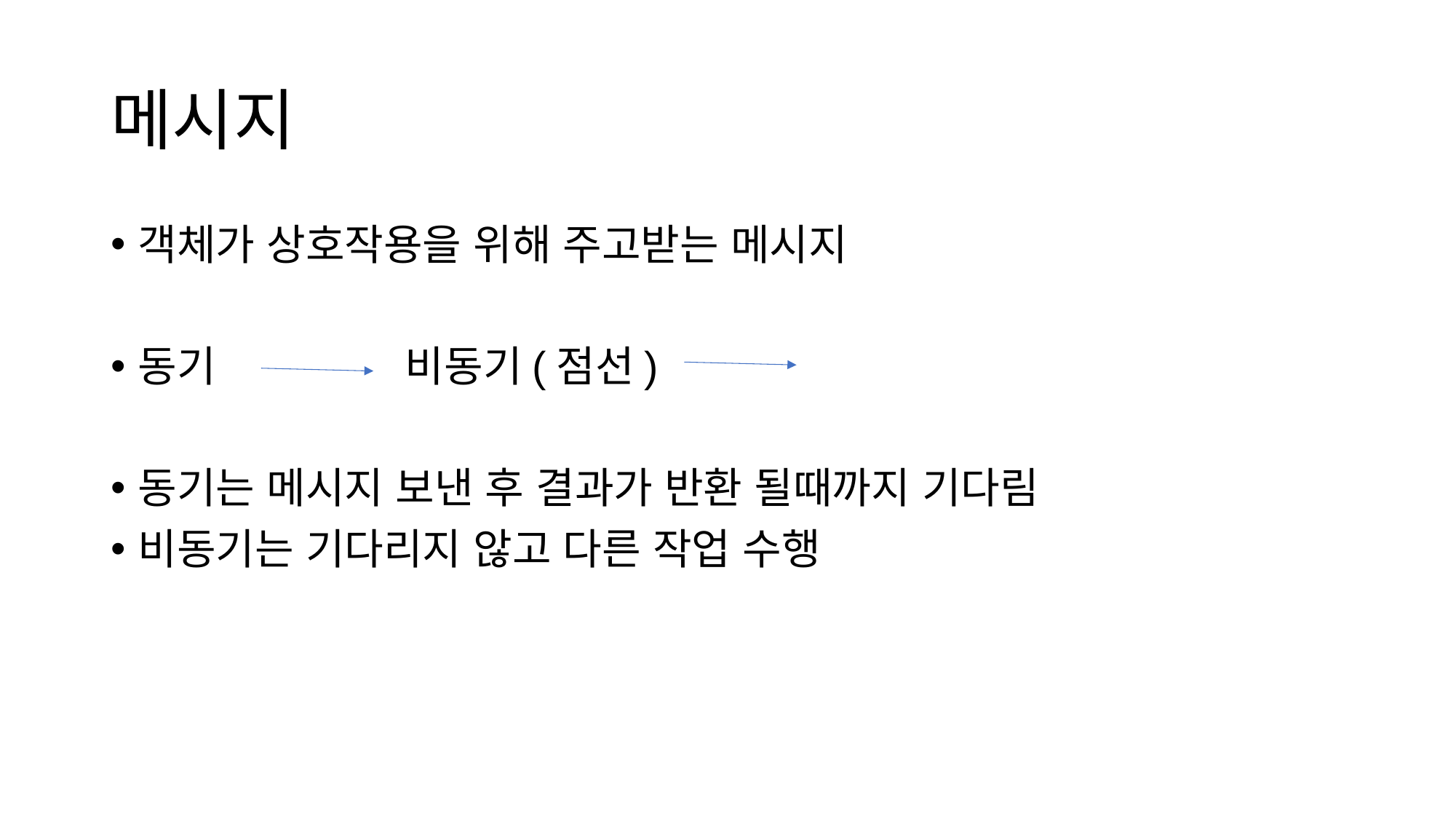

# 메시지
객체가 상호작용을 위해 주고받는 메시지

동기                비동기(점선)

동기는 메시지 보낸 후 결과가 반환 될때까지 기다림
비동기는 기다리지 않고 다른 작업 수행